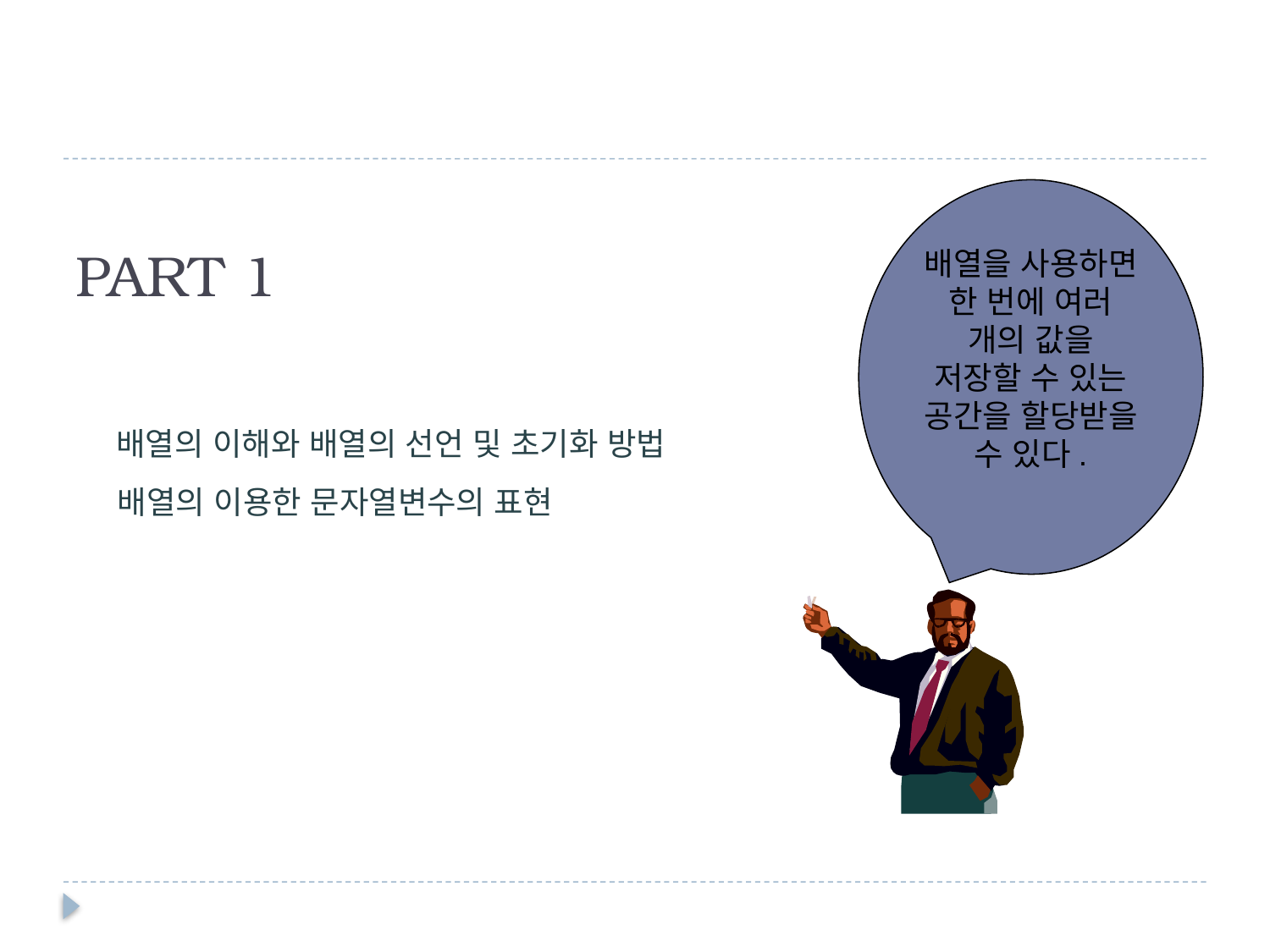

# PART 1
배열을 사용하면 한 번에 여러 개의 값을 저장할 수 있는 공간을 할당받을 수 있다.
배열의 이해와 배열의 선언 및 초기화 방법
배열의 이용한 문자열변수의 표현